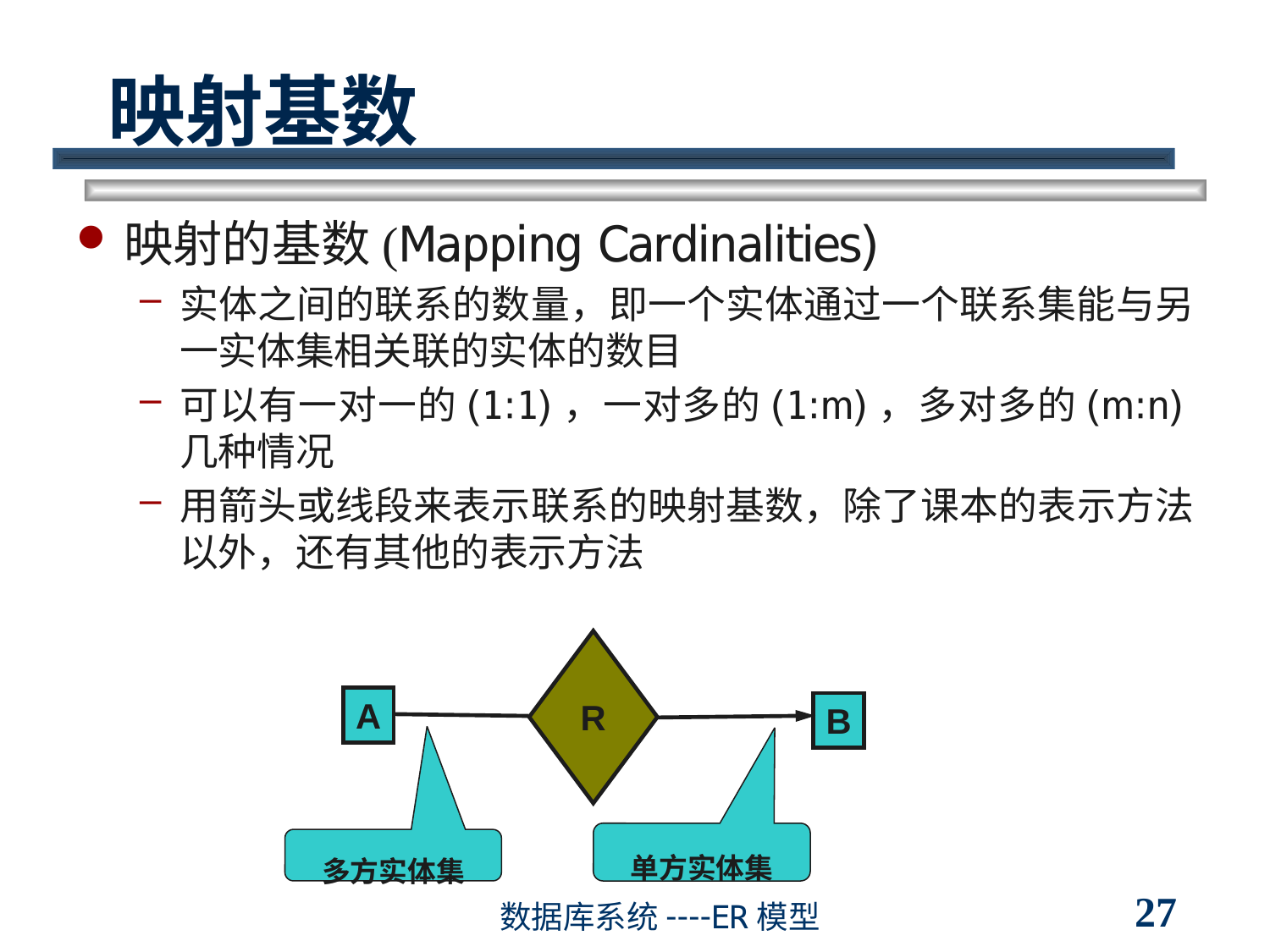

# 映射基数
映射的基数(Mapping Cardinalities)
实体之间的联系的数量，即一个实体通过一个联系集能与另一实体集相关联的实体的数目
可以有一对一的(1:1)，一对多的(1:m)，多对多的(m:n)几种情况
用箭头或线段来表示联系的映射基数，除了课本的表示方法以外，还有其他的表示方法

R
A
B

单方实体集
多方实体集
27
数据库系统----ER模型